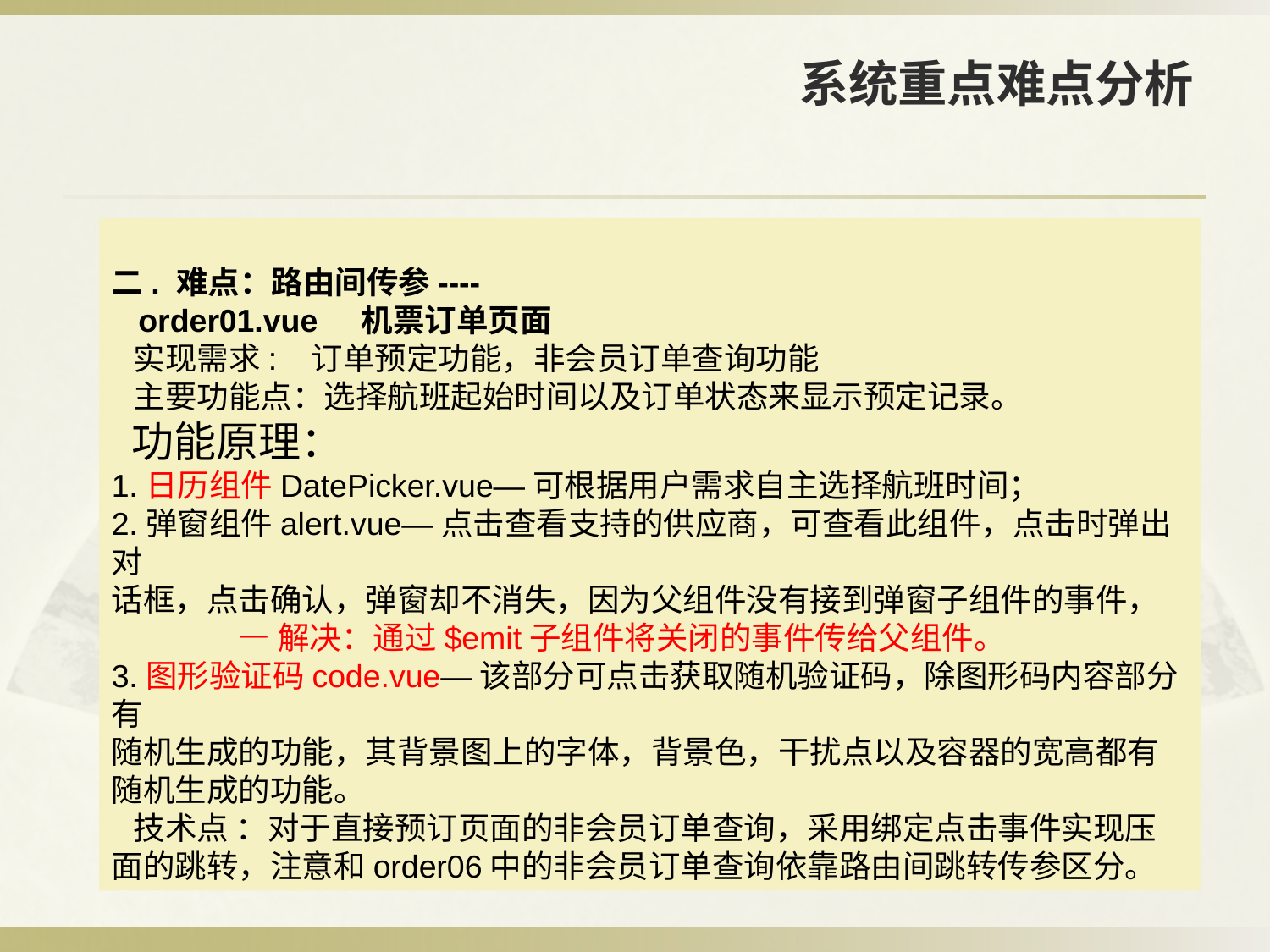

# 系统重点难点分析

二. 难点：路由间传参----
   order01.vue    机票订单页面
  实现需求:   订单预定功能，非会员订单查询功能
  主要功能点：选择航班起始时间以及订单状态来显示预定记录。
 功能原理：
1.日历组件DatePicker.vue—可根据用户需求自主选择航班时间；
2.弹窗组件alert.vue—点击查看支持的供应商，可查看此组件，点击时弹出对
话框，点击确认，弹窗却不消失，因为父组件没有接到弹窗子组件的事件，
	—解决：通过$emit子组件将关闭的事件传给父组件。
3.图形验证码code.vue—该部分可点击获取随机验证码，除图形码内容部分有
随机生成的功能，其背景图上的字体，背景色，干扰点以及容器的宽高都有随机生成的功能。
  技术点 ：对于直接预订页面的非会员订单查询，采用绑定点击事件实现压面的跳转，注意和order06中的非会员订单查询依靠路由间跳转传参区分。